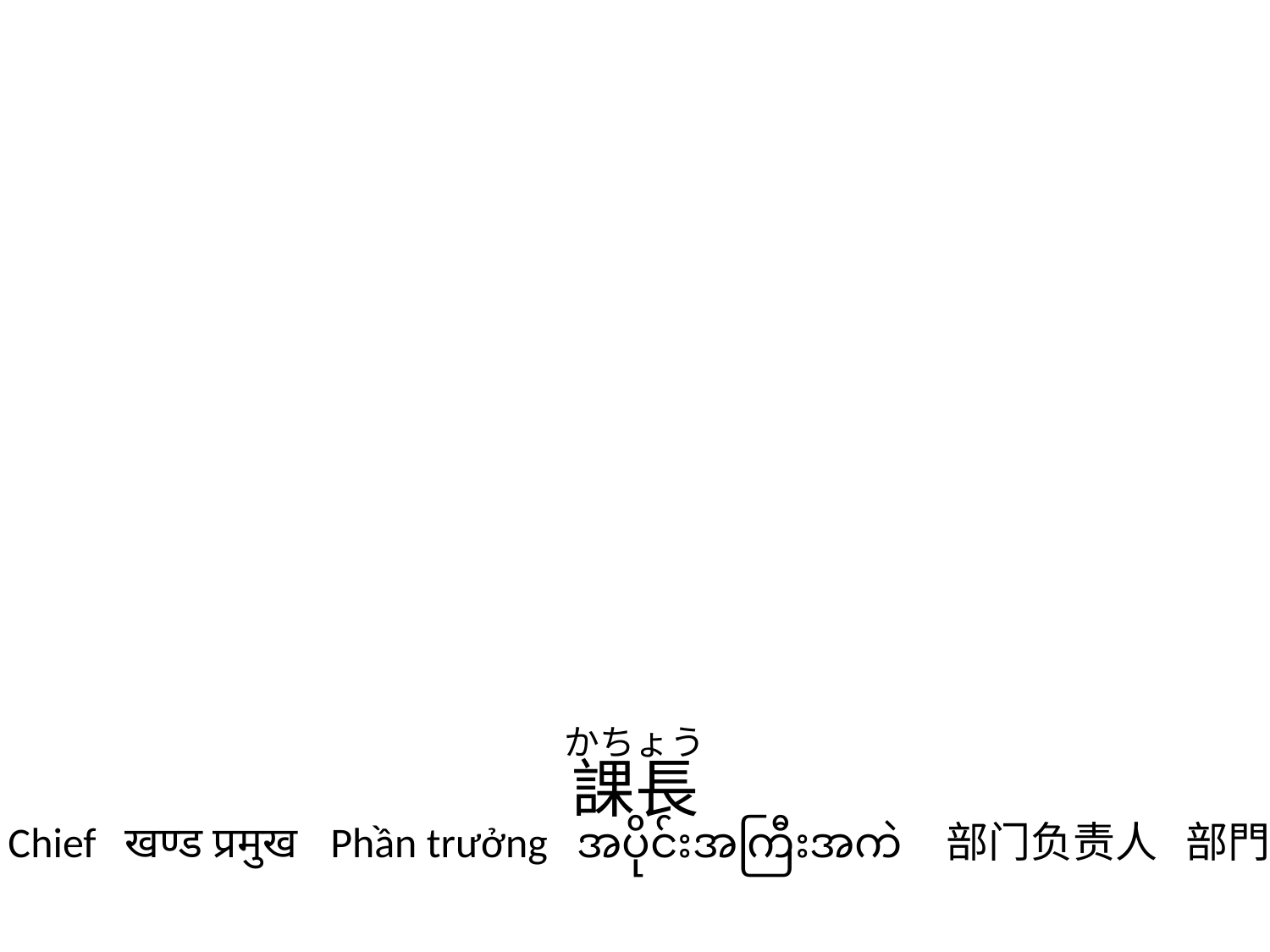

かちょう
課長
Section Chief   खण्ड प्रमुख   Phần trưởng   အပိုင်းအကြီးအကဲ   部门负责人   部門負責人